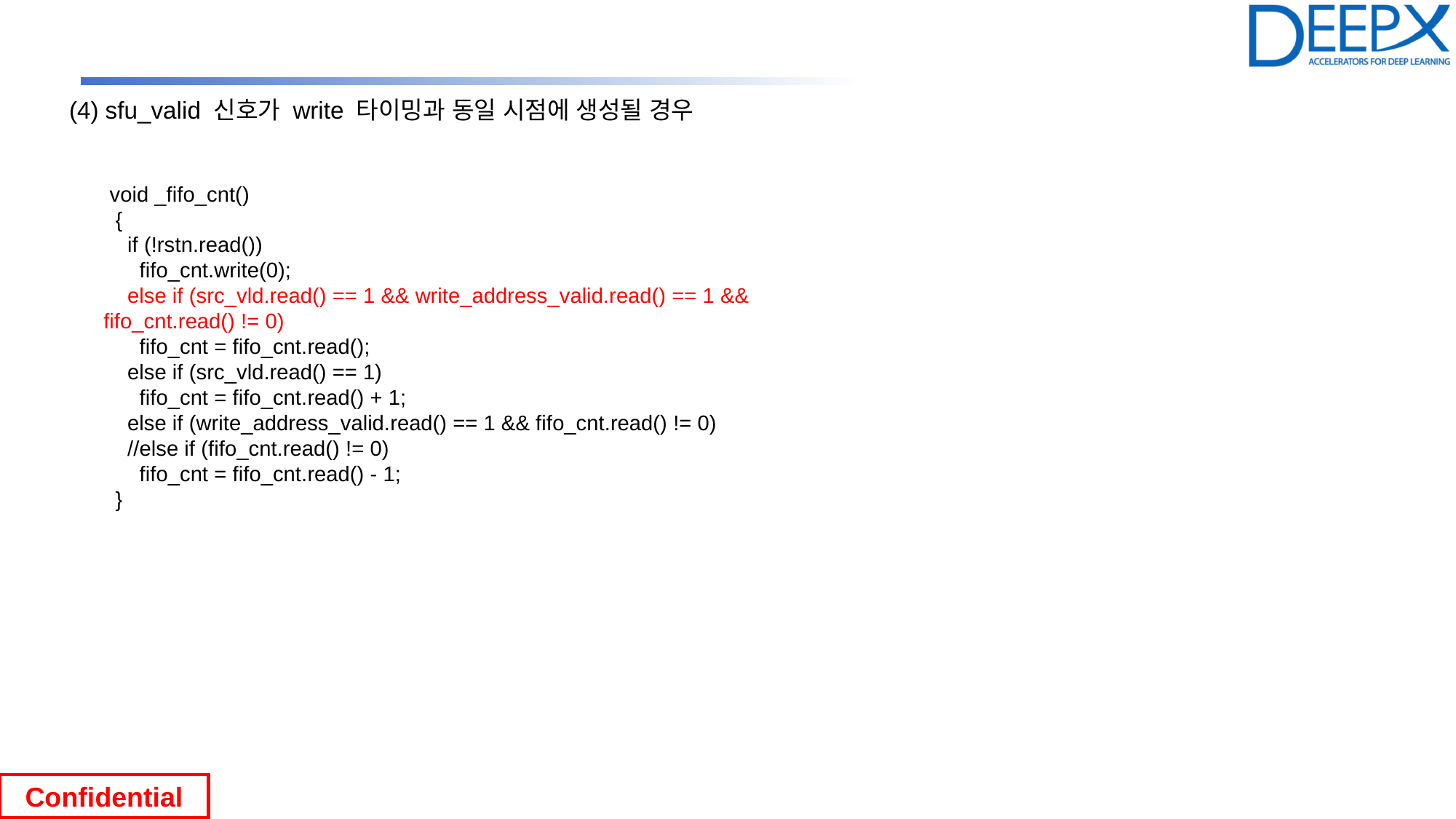

(4) sfu_valid 신호가 write 타이밍과 동일 시점에 생성될 경우
 void _fifo_cnt()
  {
    if (!rstn.read())
      fifo_cnt.write(0);
    else if (src_vld.read() == 1 && write_address_valid.read() == 1 && fifo_cnt.read() != 0)
      fifo_cnt = fifo_cnt.read();
    else if (src_vld.read() == 1)
      fifo_cnt = fifo_cnt.read() + 1;
    else if (write_address_valid.read() == 1 && fifo_cnt.read() != 0)
    //else if (fifo_cnt.read() != 0)
      fifo_cnt = fifo_cnt.read() - 1;
  }